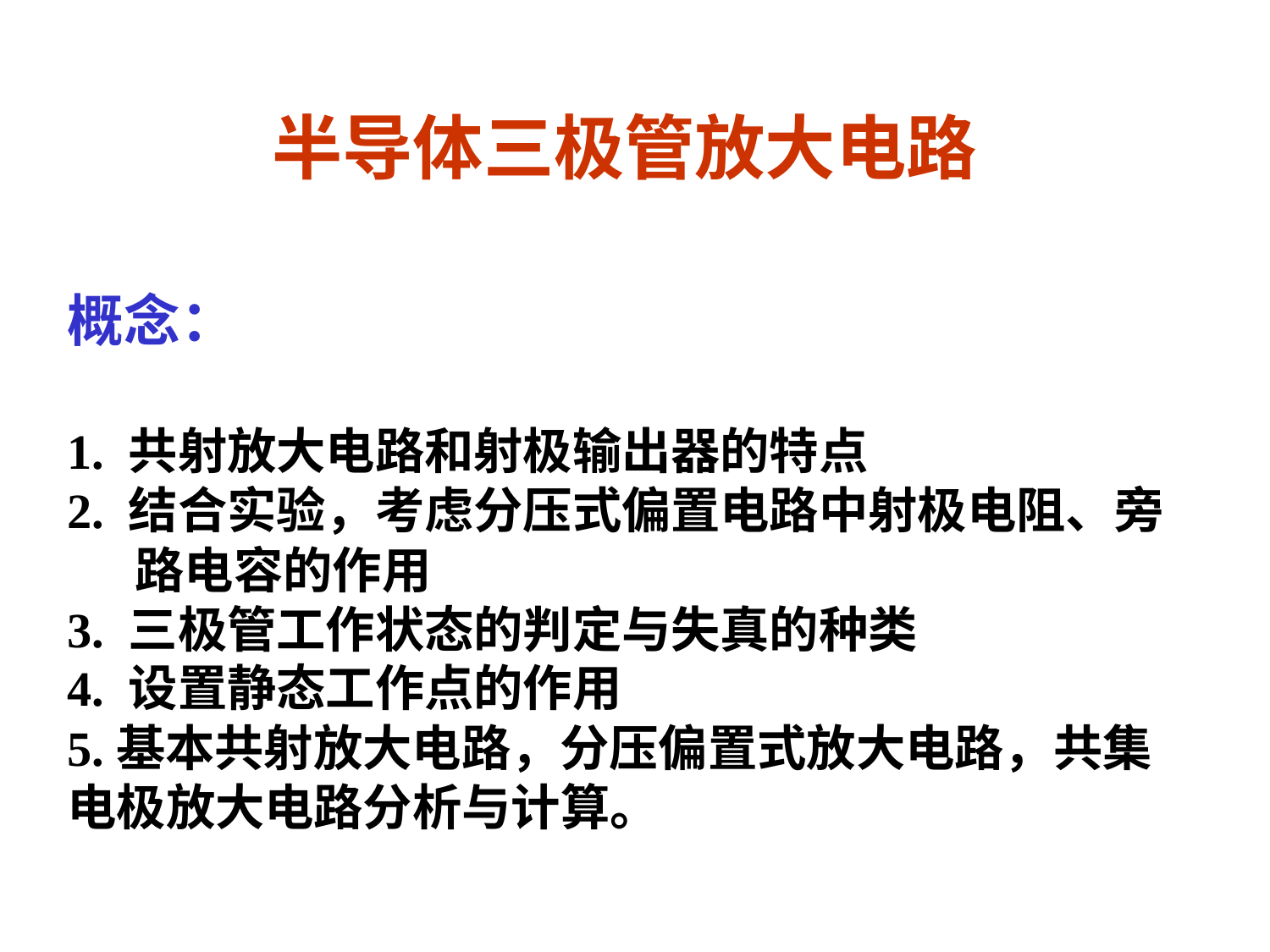

半导体三极管放大电路
概念：

1. 共射放大电路和射极输出器的特点
2. 结合实验，考虑分压式偏置电路中射极电阻、旁
     路电容的作用
3. 三极管工作状态的判定与失真的种类
4. 设置静态工作点的作用
5.基本共射放大电路，分压偏置式放大电路，共集电极放大电路分析与计算。